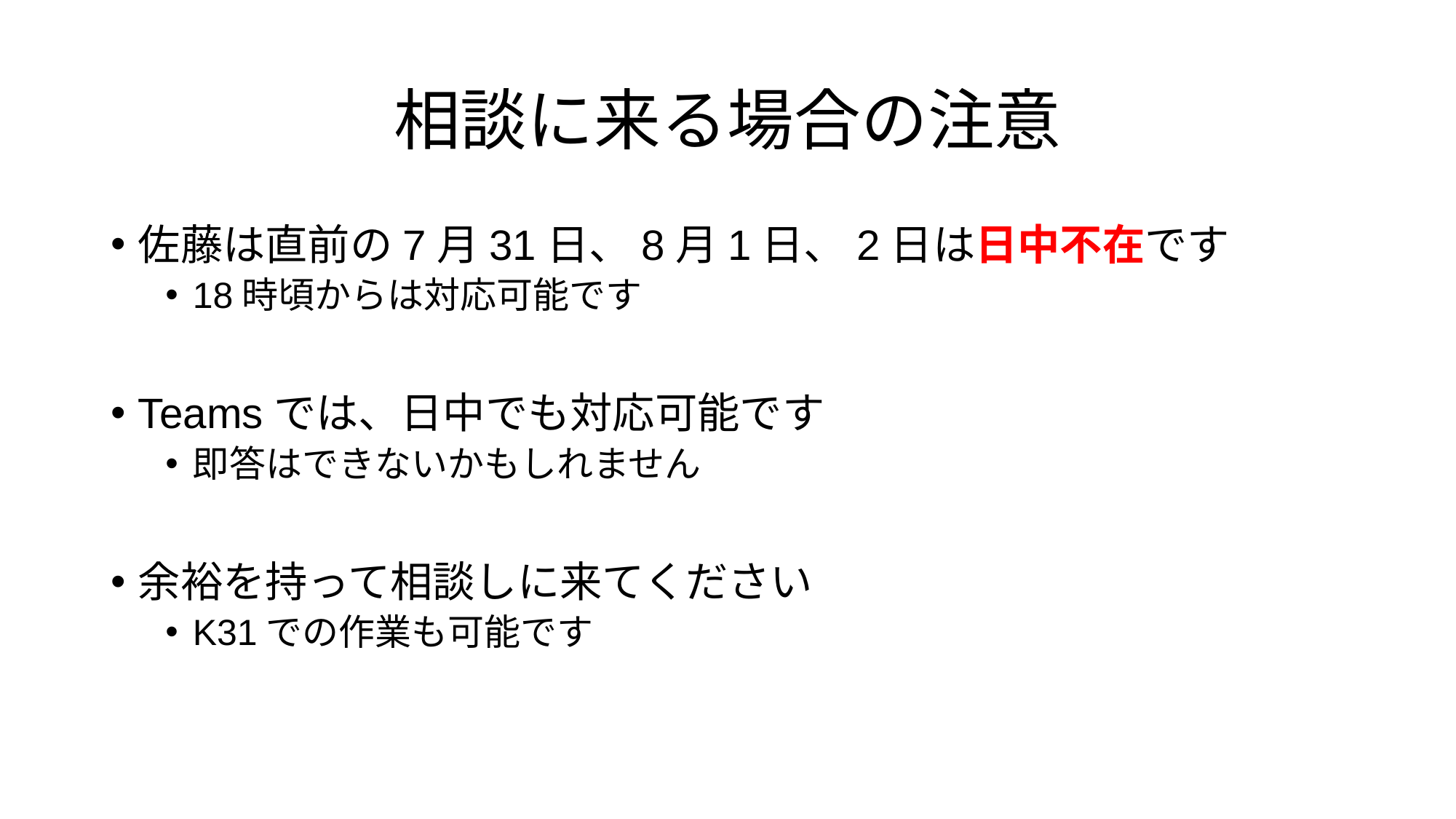

# 相談に来る場合の注意
佐藤は直前の7月31日、8月1日、2日は日中不在です
18時頃からは対応可能です

Teamsでは、日中でも対応可能です
即答はできないかもしれません

余裕を持って相談しに来てください
K31での作業も可能です